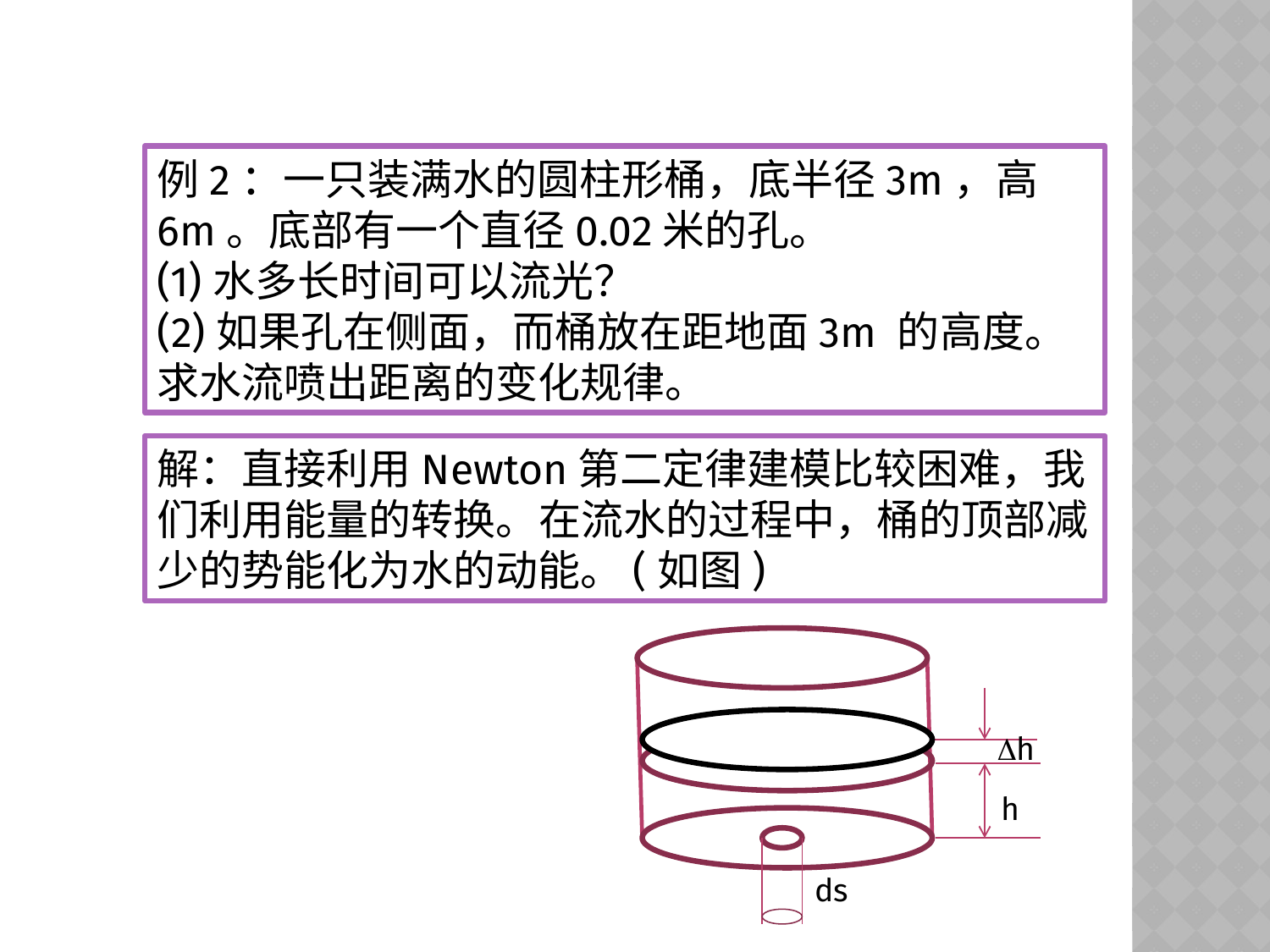

例2：一只装满水的圆柱形桶，底半径3m，高6m。底部有一个直径0.02米的孔。
(1)水多长时间可以流光？
(2)如果孔在侧面，而桶放在距地面3m 的高度。求水流喷出距离的变化规律。
解：直接利用Newton第二定律建模比较困难，我们利用能量的转换。在流水的过程中，桶的顶部减少的势能化为水的动能。(如图)

Δh

h

ds